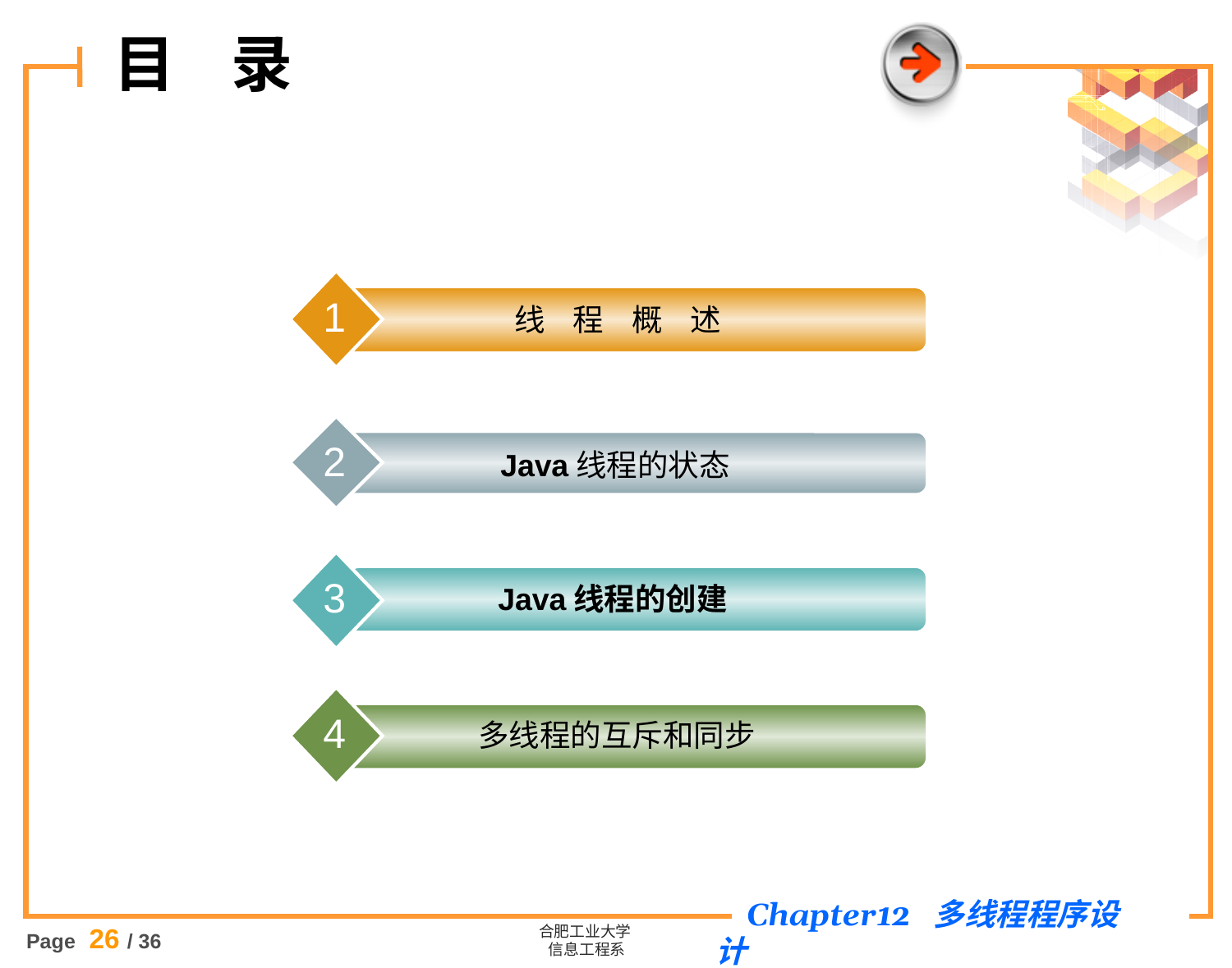

目    录

1

 线    程    概    述

2

Java线程的状态

3

Java线程的创建

4

多线程的互斥和同步